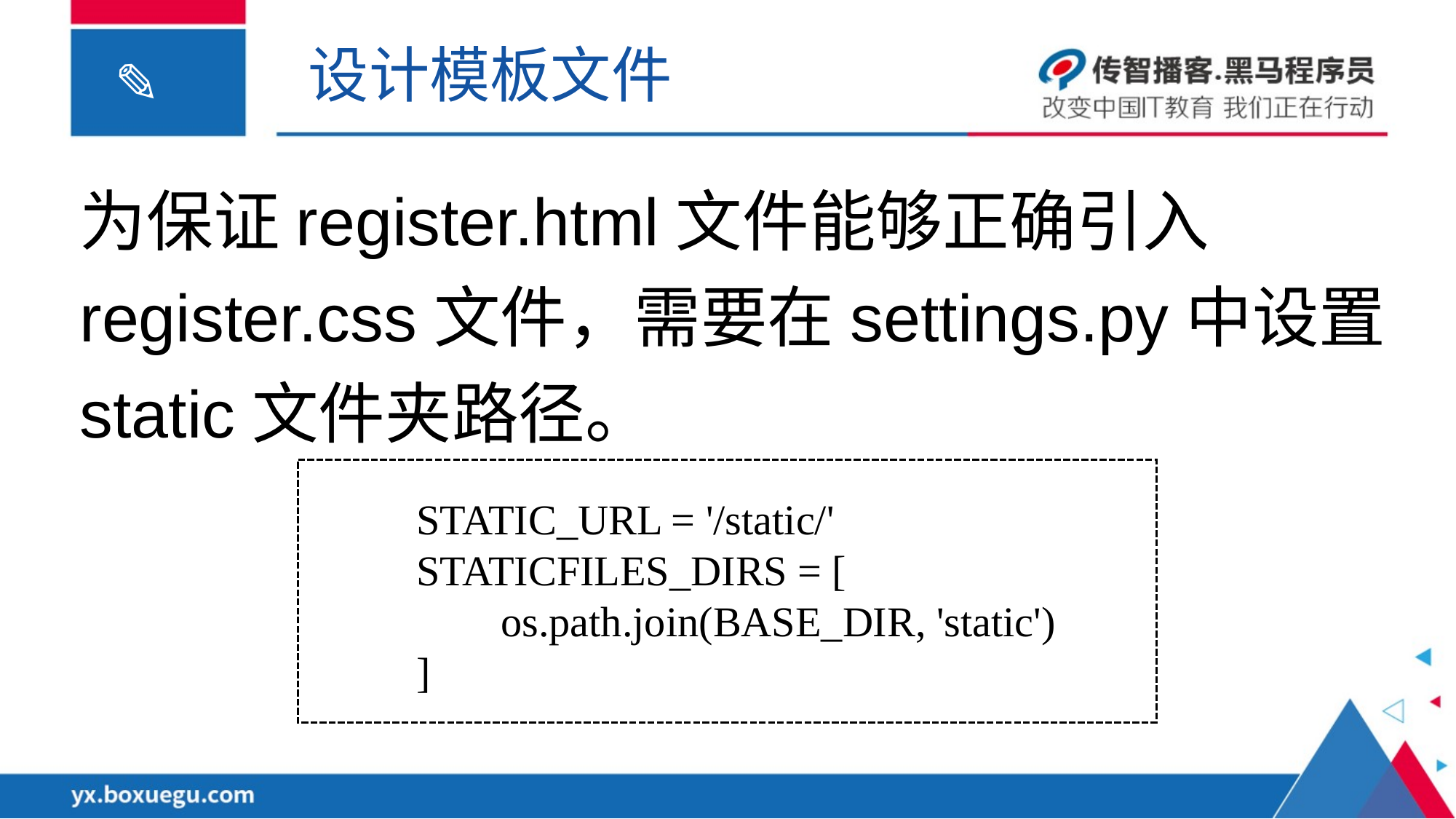

设计模板文件
为保证register.html文件能够正确引入register.css文件，需要在settings.py中设置static文件夹路径。

STATIC_URL = '/static/'
STATICFILES_DIRS = [
        os.path.join(BASE_DIR, 'static')
]